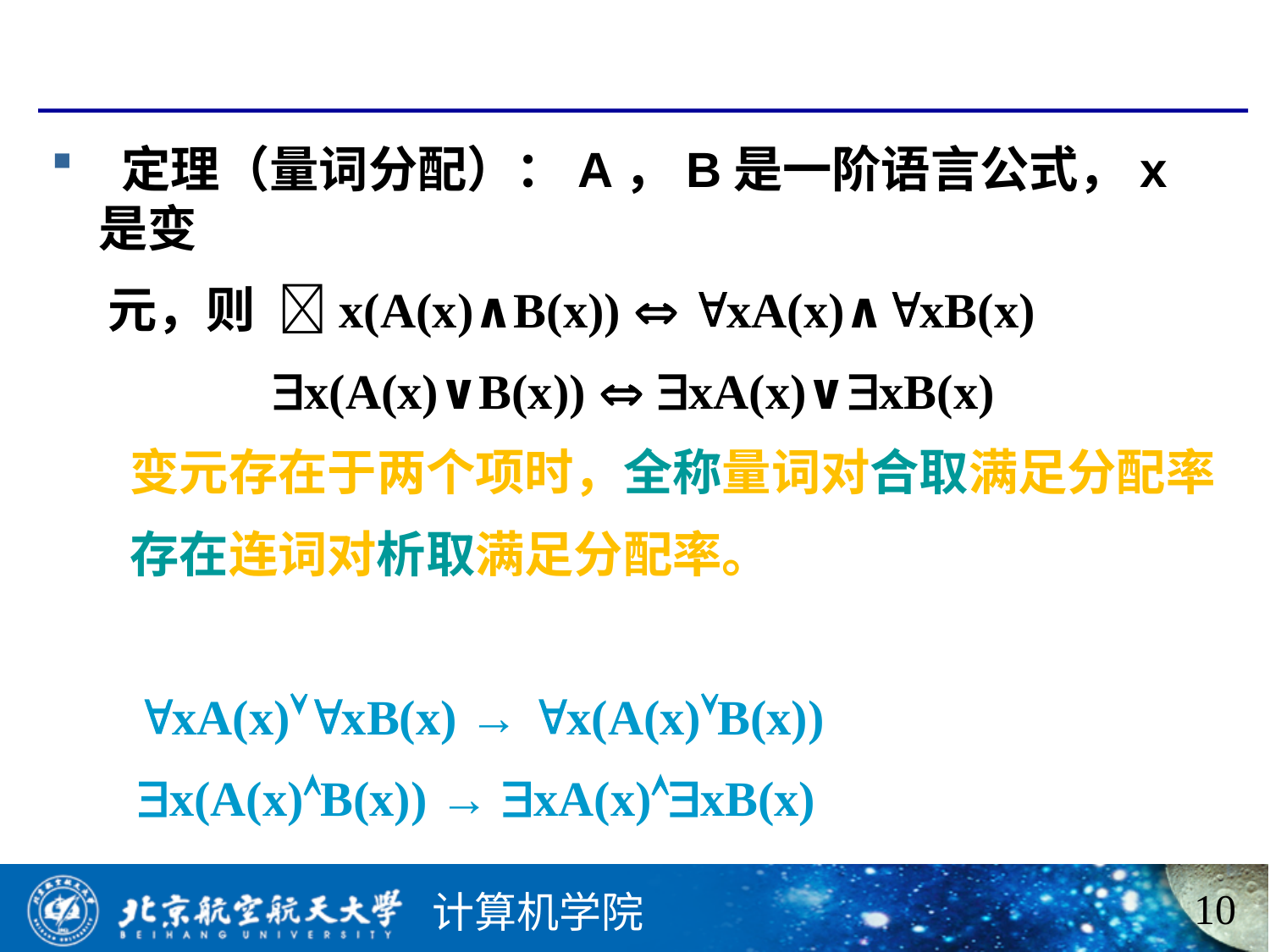

#
 定理（量词分配）：A，B是一阶语言公式，x是变
    元，则  ∀x(A(x)∧B(x)) ⇔ ∀xA(x)∧∀xB(x)
                  ∃x(A(x)∨B(x)) ⇔ ∃xA(x)∨∃xB(x)
      变元存在于两个项时，全称量词对合取满足分配率
      存在连词对析取满足分配率。

       ∀xA(x)∨∀xB(x) → ∀x(A(x)∨B(x))
       ∃x(A(x)∧B(x)) → ∃xA(x)∧∃xB(x)